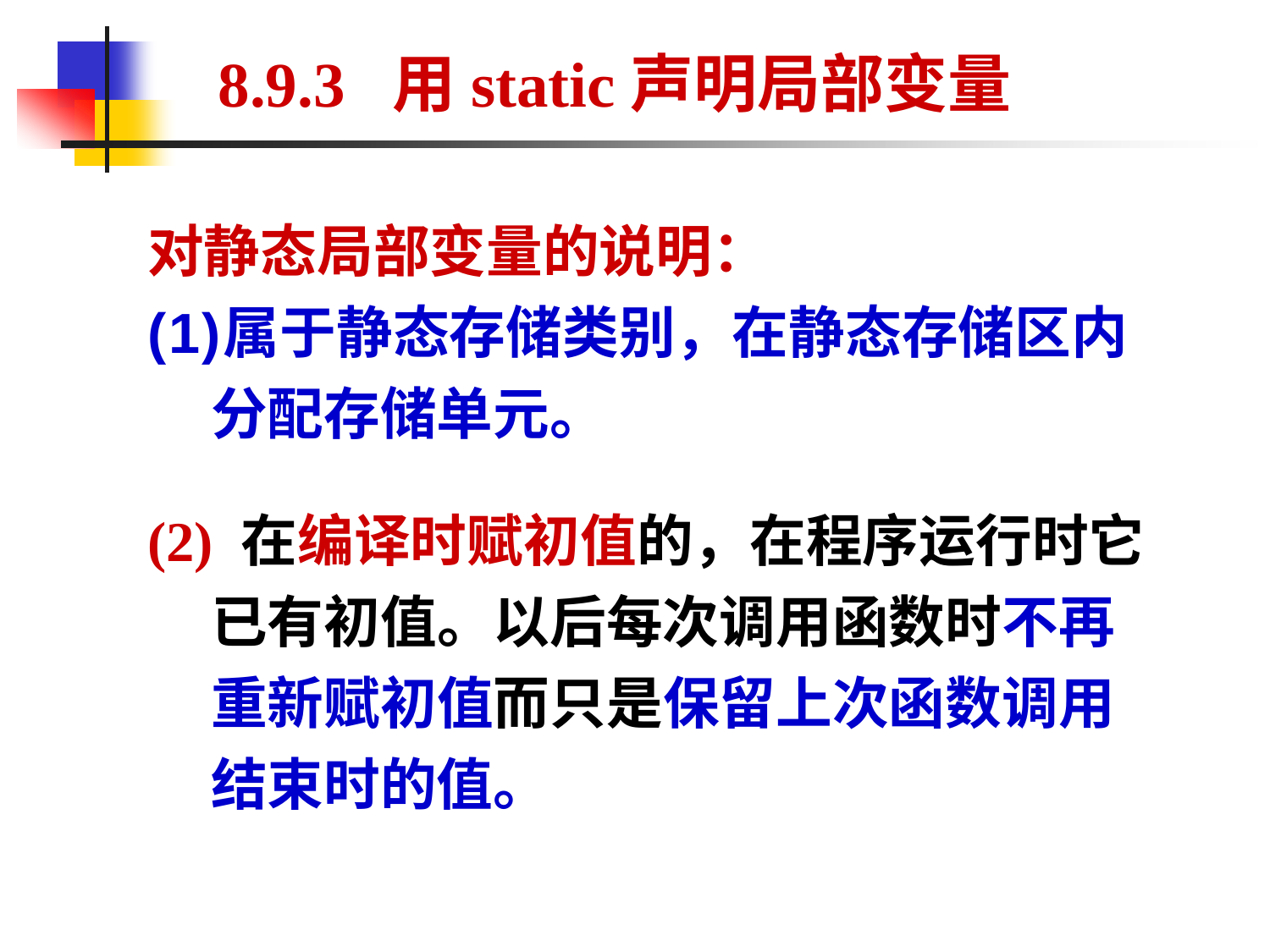

8.9.3  用static声明局部变量
对静态局部变量的说明：
属于静态存储类别，在静态存储区内分配存储单元。

(2) 在编译时赋初值的，在程序运行时它已有初值。以后每次调用函数时不再重新赋初值而只是保留上次函数调用结束时的值。